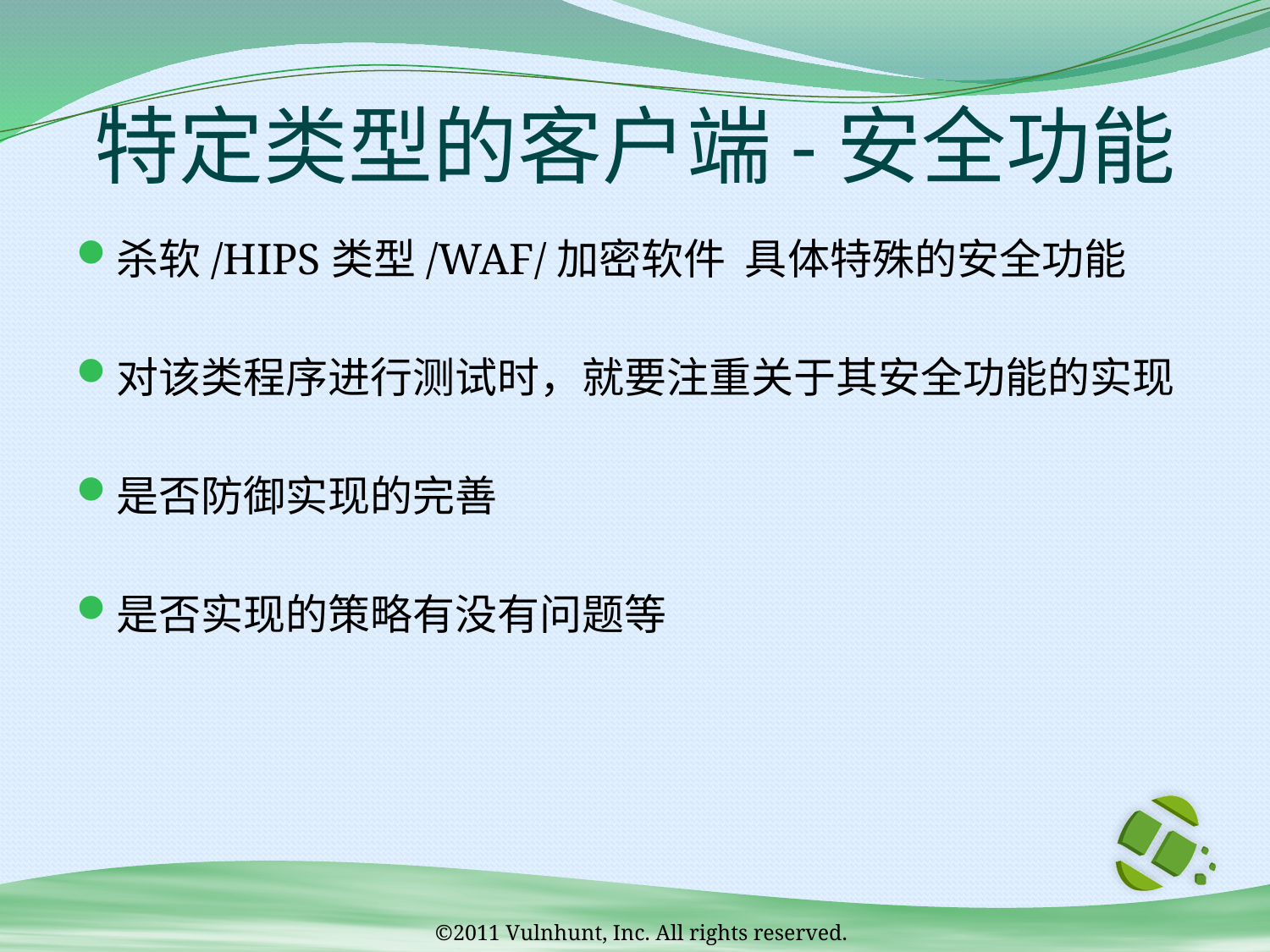

# 特定类型的客户端-安全功能
杀软/HIPS类型/WAF/加密软件  具体特殊的安全功能

对该类程序进行测试时，就要注重关于其安全功能的实现

是否防御实现的完善

是否实现的策略有没有问题等